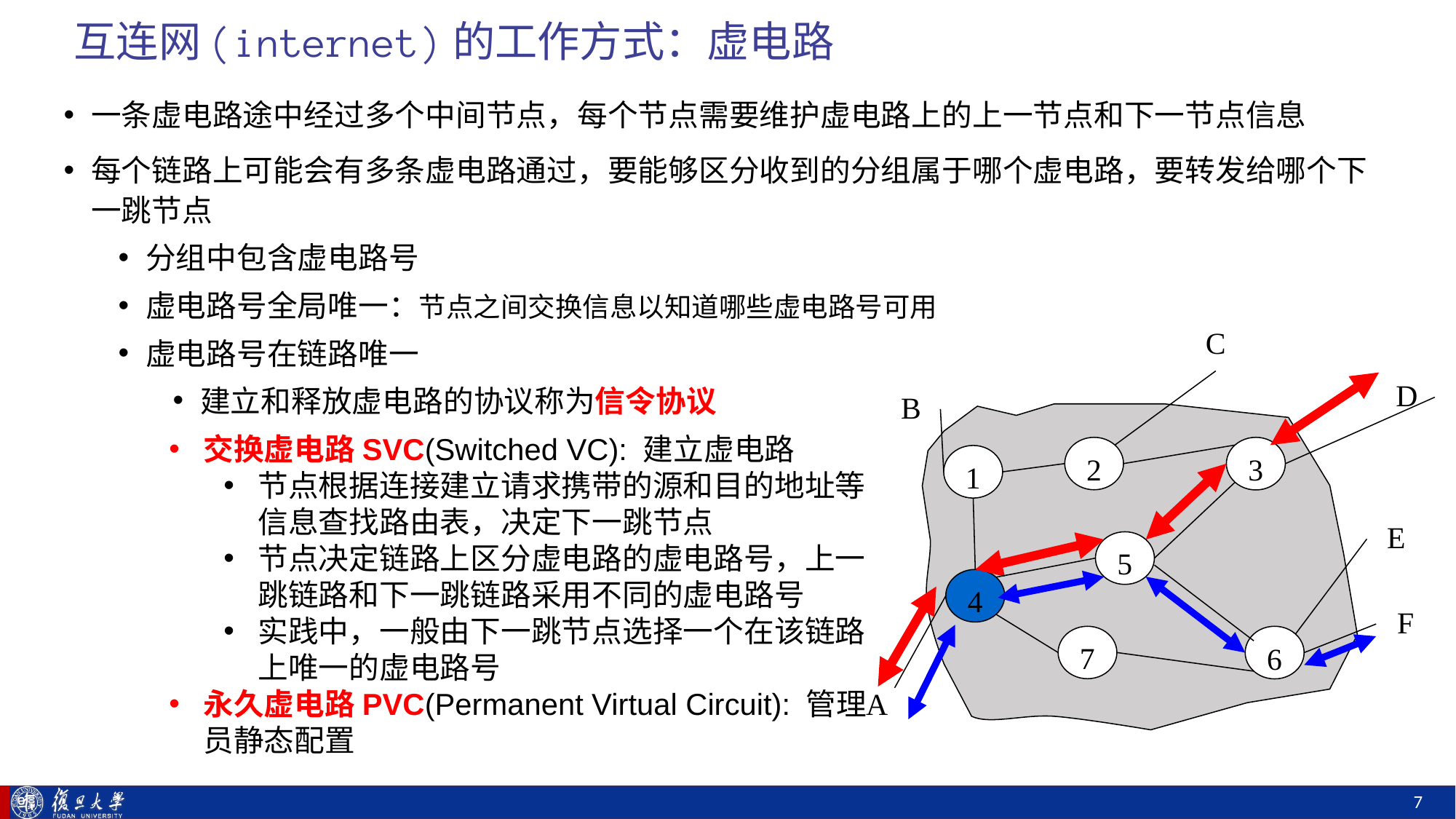

# 互连网(internet)的工作方式：虚电路
一条虚电路途中经过多个中间节点，每个节点需要维护虚电路上的上一节点和下一节点信息
每个链路上可能会有多条虚电路通过，要能够区分收到的分组属于哪个虚电路，要转发给哪个下一跳节点
分组中包含虚电路号
虚电路号全局唯一：节点之间交换信息以知道哪些虚电路号可用
虚电路号在链路唯一
建立和释放虚电路的协议称为信令协议
C
D
B

2
3
1
E
5
4
F
7
6
A
交换虚电路SVC(Switched VC): 建立虚电路
节点根据连接建立请求携带的源和目的地址等信息查找路由表，决定下一跳节点
节点决定链路上区分虚电路的虚电路号，上一跳链路和下一跳链路采用不同的虚电路号
实践中，一般由下一跳节点选择一个在该链路上唯一的虚电路号
永久虚电路PVC(Permanent Virtual Circuit): 管理员静态配置